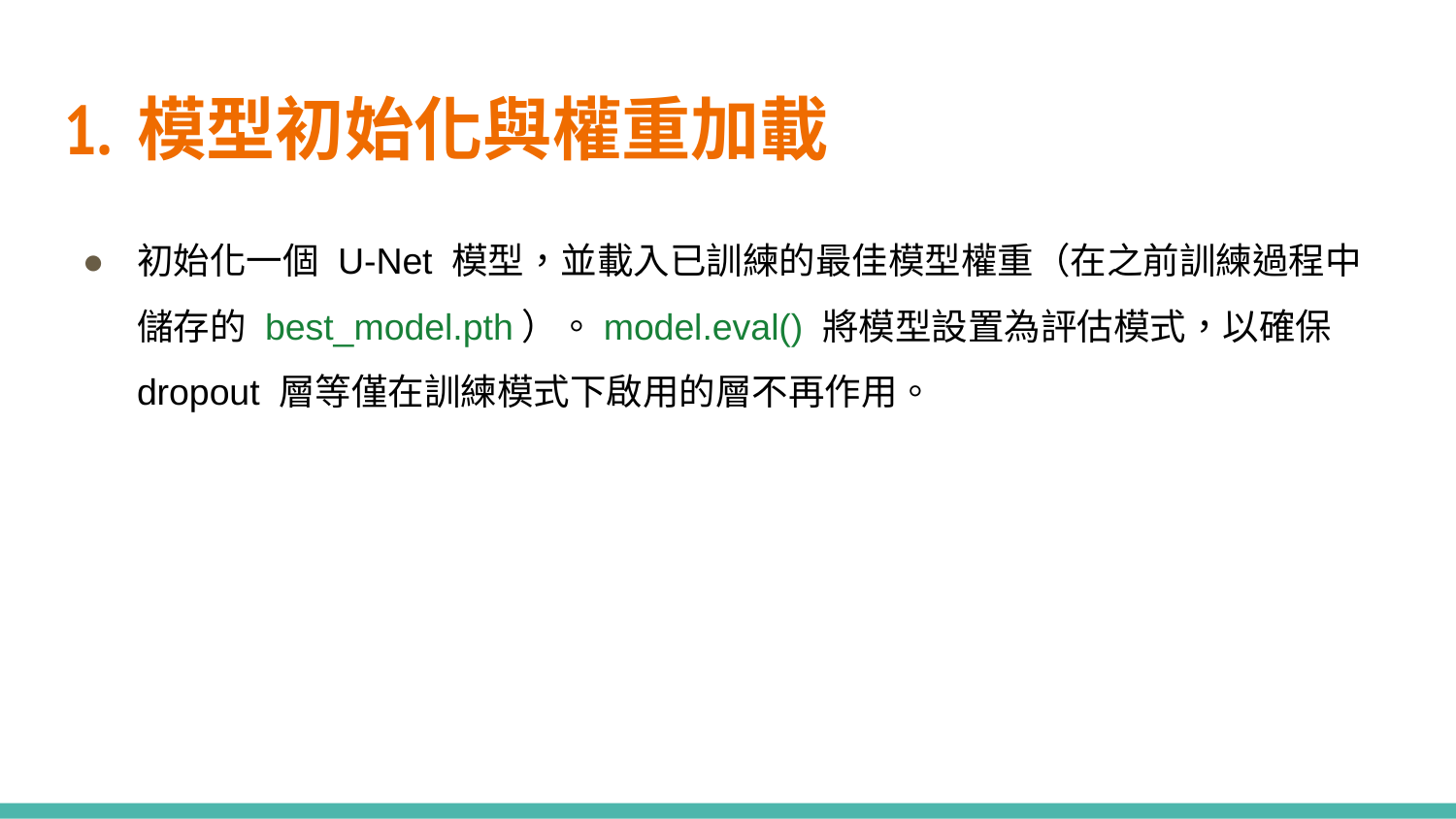

# 1. 模型初始化與權重加載
初始化一個 U-Net 模型，並載入已訓練的最佳模型權重（在之前訓練過程中儲存的 best_model.pth）。model.eval() 將模型設置為評估模式，以確保 dropout 層等僅在訓練模式下啟用的層不再作用。